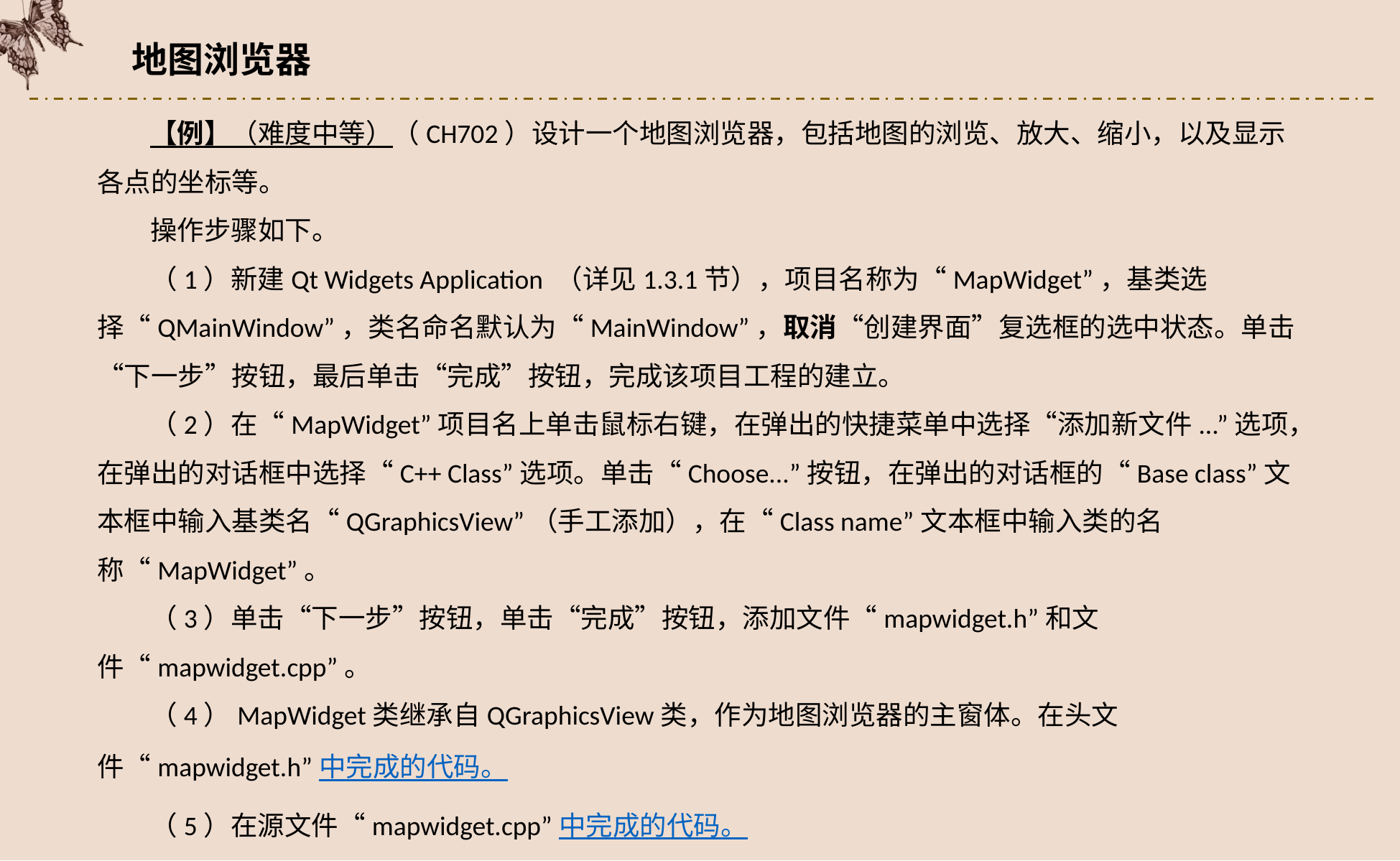

地图浏览器
【例】（难度中等）（CH702）设计一个地图浏览器，包括地图的浏览、放大、缩小，以及显示各点的坐标等。
操作步骤如下。
（1）新建Qt Widgets Application （详见1.3.1节），项目名称为“MapWidget”，基类选择“QMainWindow”，类名命名默认为“MainWindow”，取消“创建界面”复选框的选中状态。单击“下一步”按钮，最后单击“完成”按钮，完成该项目工程的建立。
（2）在“MapWidget”项目名上单击鼠标右键，在弹出的快捷菜单中选择“添加新文件...”选项，在弹出的对话框中选择“C++ Class”选项。单击“Choose...”按钮，在弹出的对话框的“Base class”文本框中输入基类名“QGraphicsView”（手工添加），在“Class name”文本框中输入类的名称“MapWidget”。
（3）单击“下一步”按钮，单击“完成”按钮，添加文件“mapwidget.h”和文件“mapwidget.cpp”。
（4）MapWidget类继承自QGraphicsView类，作为地图浏览器的主窗体。在头文件“mapwidget.h”中完成的代码。
（5）在源文件“mapwidget.cpp”中完成的代码。